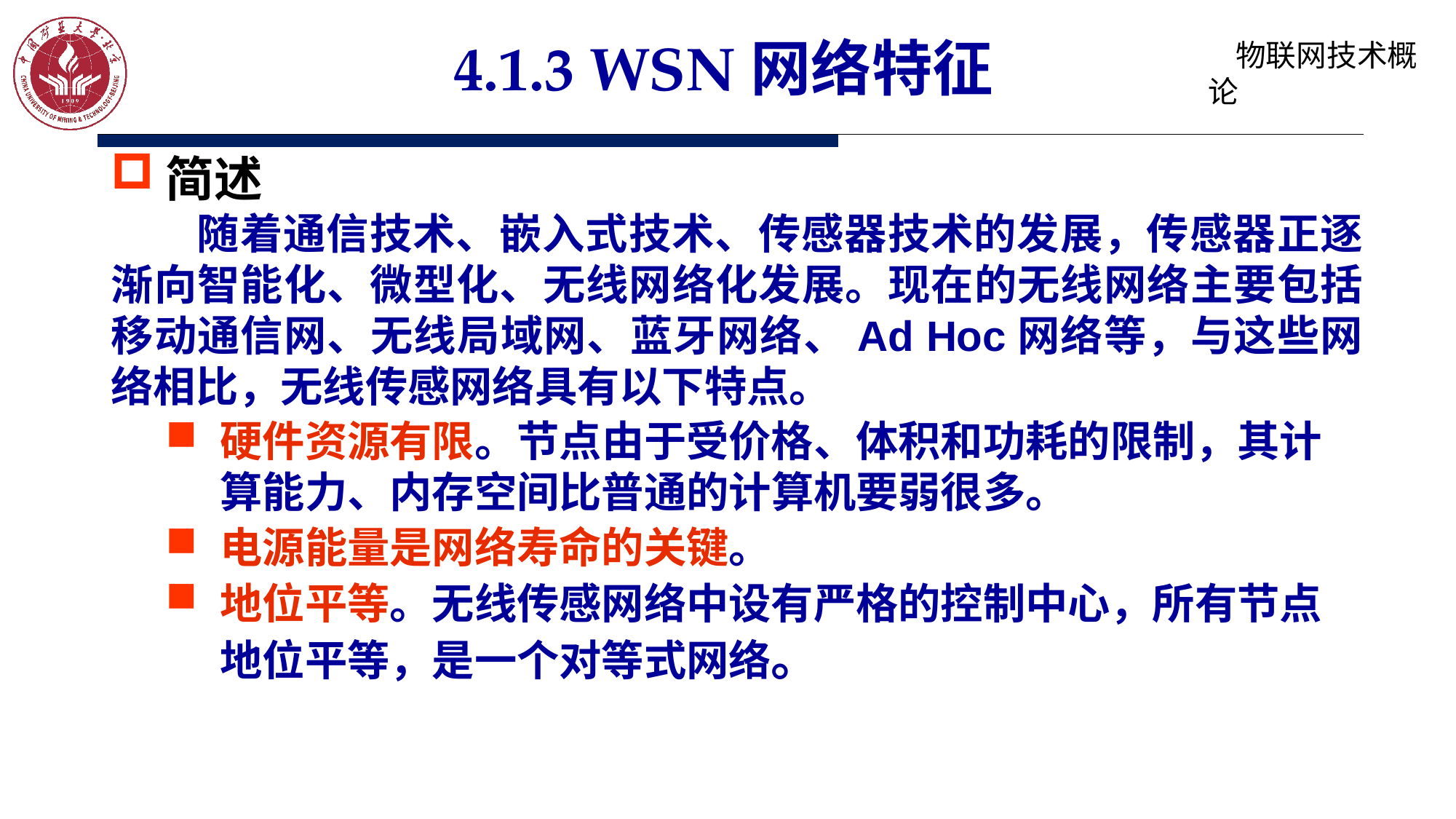

# 4.1.3 WSN网络特征
简述
随着通信技术、嵌入式技术、传感器技术的发展，传感器正逐渐向智能化、微型化、无线网络化发展。现在的无线网络主要包括移动通信网、无线局域网、蓝牙网络、Ad Hoc网络等，与这些网络相比，无线传感网络具有以下特点。
硬件资源有限。节点由于受价格、体积和功耗的限制，其计算能力、内存空间比普通的计算机要弱很多。
电源能量是网络寿命的关键。
地位平等。无线传感网络中设有严格的控制中心，所有节点地位平等，是一个对等式网络。